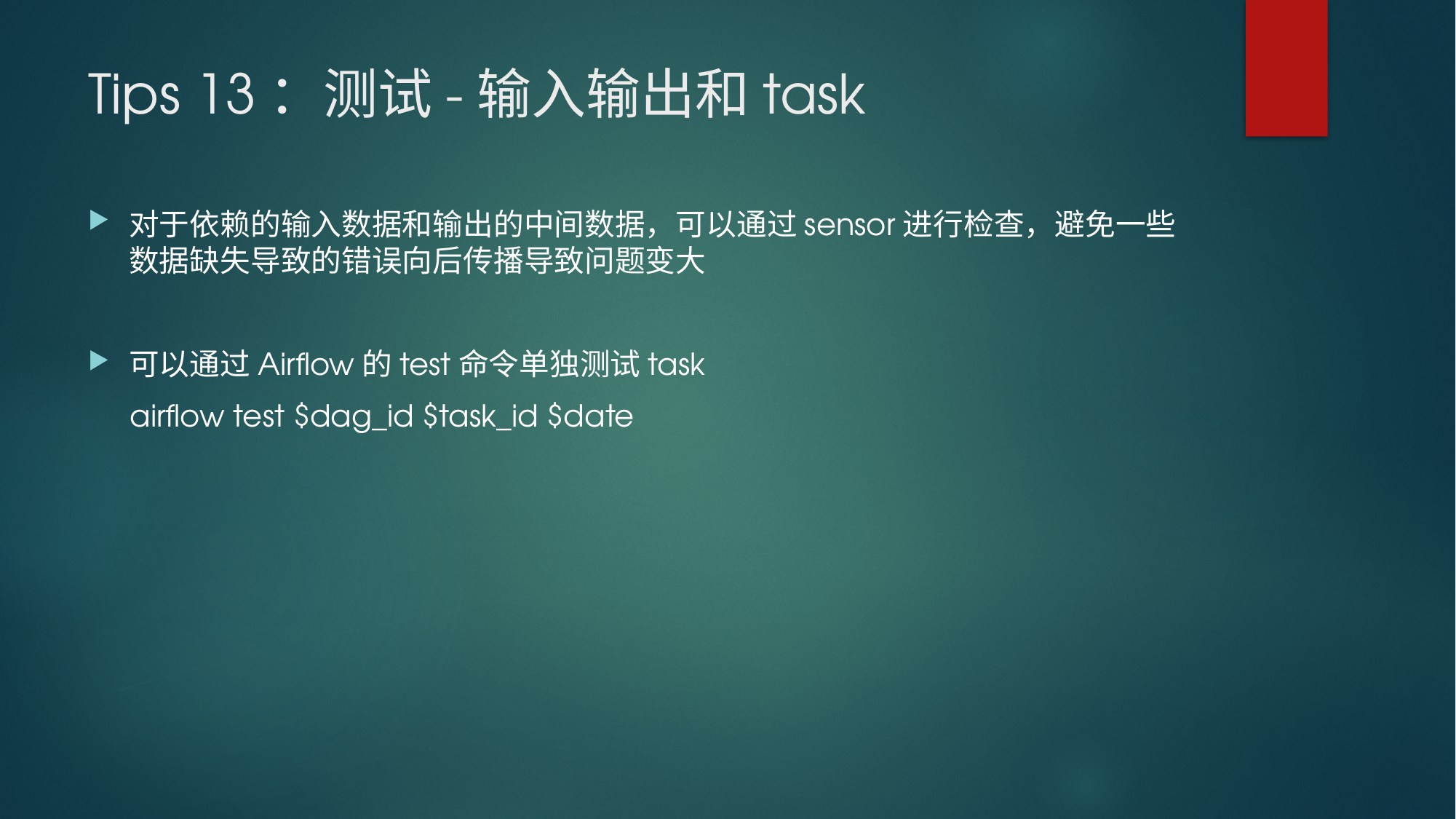

# Tips 13：测试-输入输出和task

对于依赖的输入数据和输出的中间数据，可以通过sensor进行检查，避免一些数据缺失导致的错误向后传播导致问题变大

可以通过Airflow的test命令单独测试task
     airflow test $dag_id $task_id $date